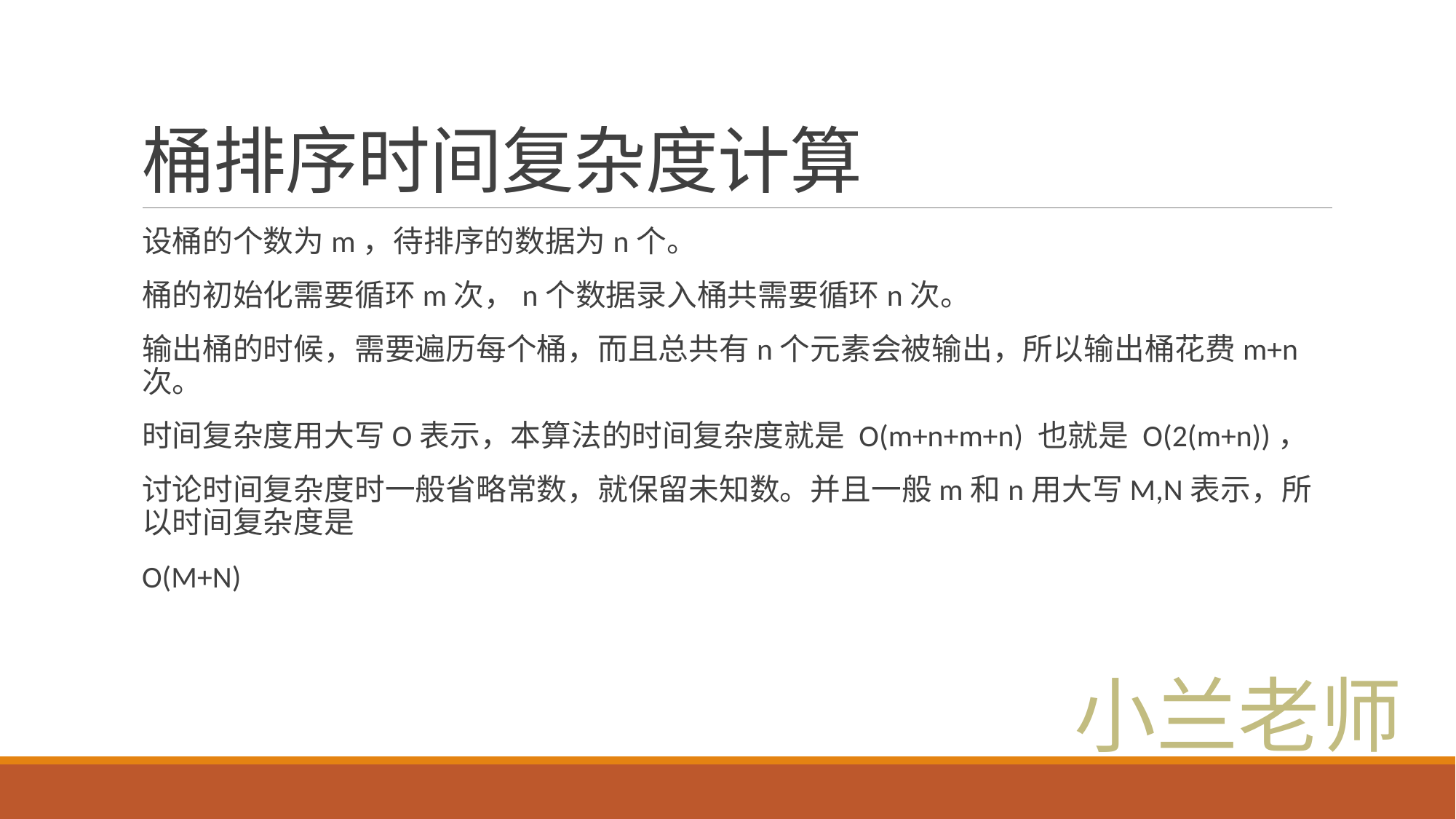

# 桶排序时间复杂度计算
设桶的个数为m，待排序的数据为n个。
桶的初始化需要循环m次，n个数据录入桶共需要循环n次。
输出桶的时候，需要遍历每个桶，而且总共有n个元素会被输出，所以输出桶花费m+n次。
时间复杂度用大写O表示，本算法的时间复杂度就是 O(m+n+m+n) 也就是 O(2(m+n))，
讨论时间复杂度时一般省略常数，就保留未知数。并且一般m和n用大写M,N表示，所以时间复杂度是
O(M+N)